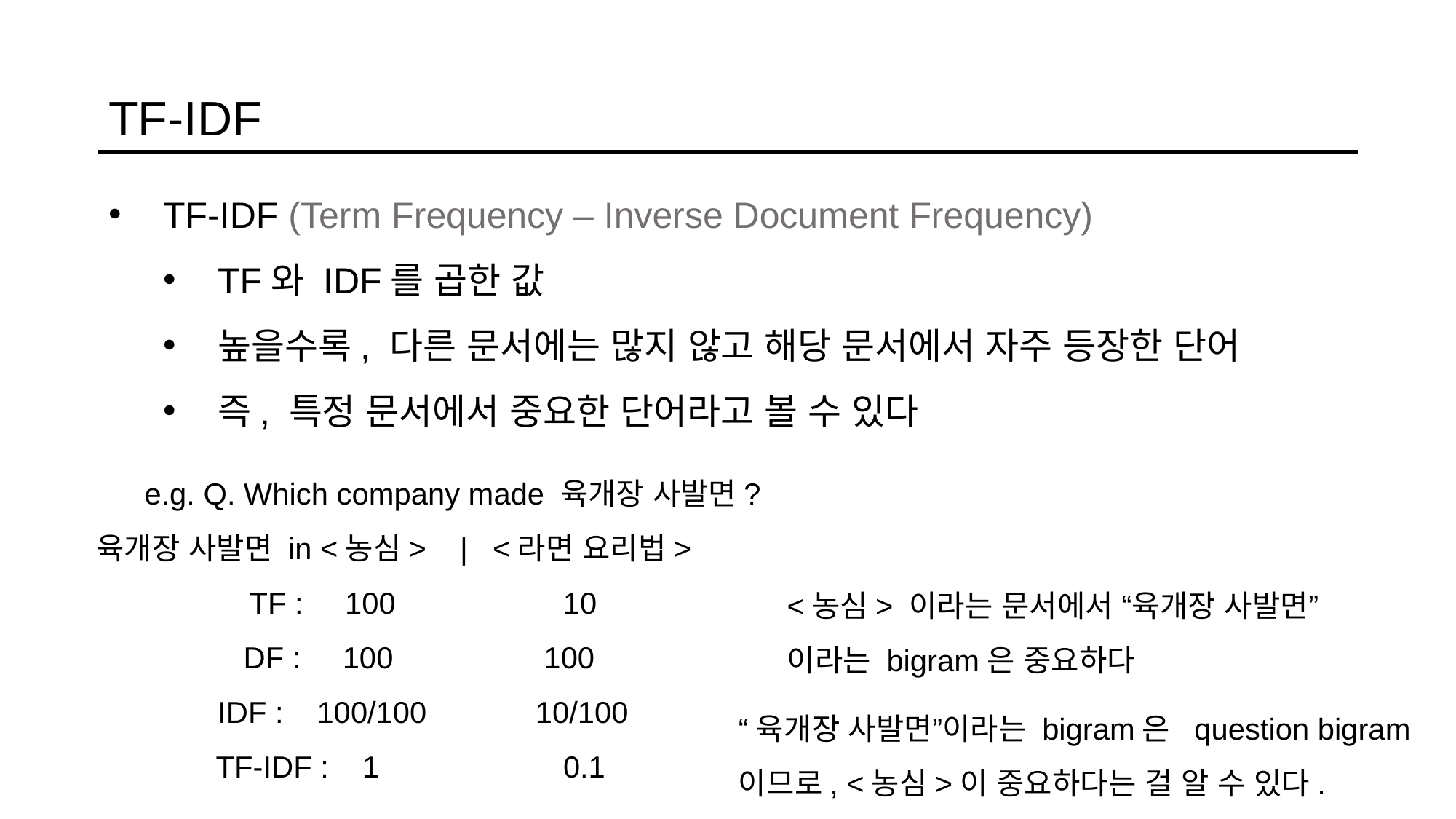

TF-IDF
TF-IDF (Term Frequency – Inverse Document Frequency)
TF와 IDF를 곱한 값
높을수록, 다른 문서에는 많지 않고 해당 문서에서 자주 등장한 단어
즉, 특정 문서에서 중요한 단어라고 볼 수 있다
	e.g. Q. Which company made 육개장 사발면?
육개장 사발면 in <농심>    |   <라면 요리법>
      TF :     100                    10
      DF :     100                  100
      IDF :    100/100             10/100
   TF-IDF :    1                      0.1

<농심> 이라는 문서에서 “육개장 사발면”이라는 bigram은 중요하다
“육개장 사발면”이라는 bigram은  question bigram이므로, <농심>이 중요하다는 걸 알 수 있다.